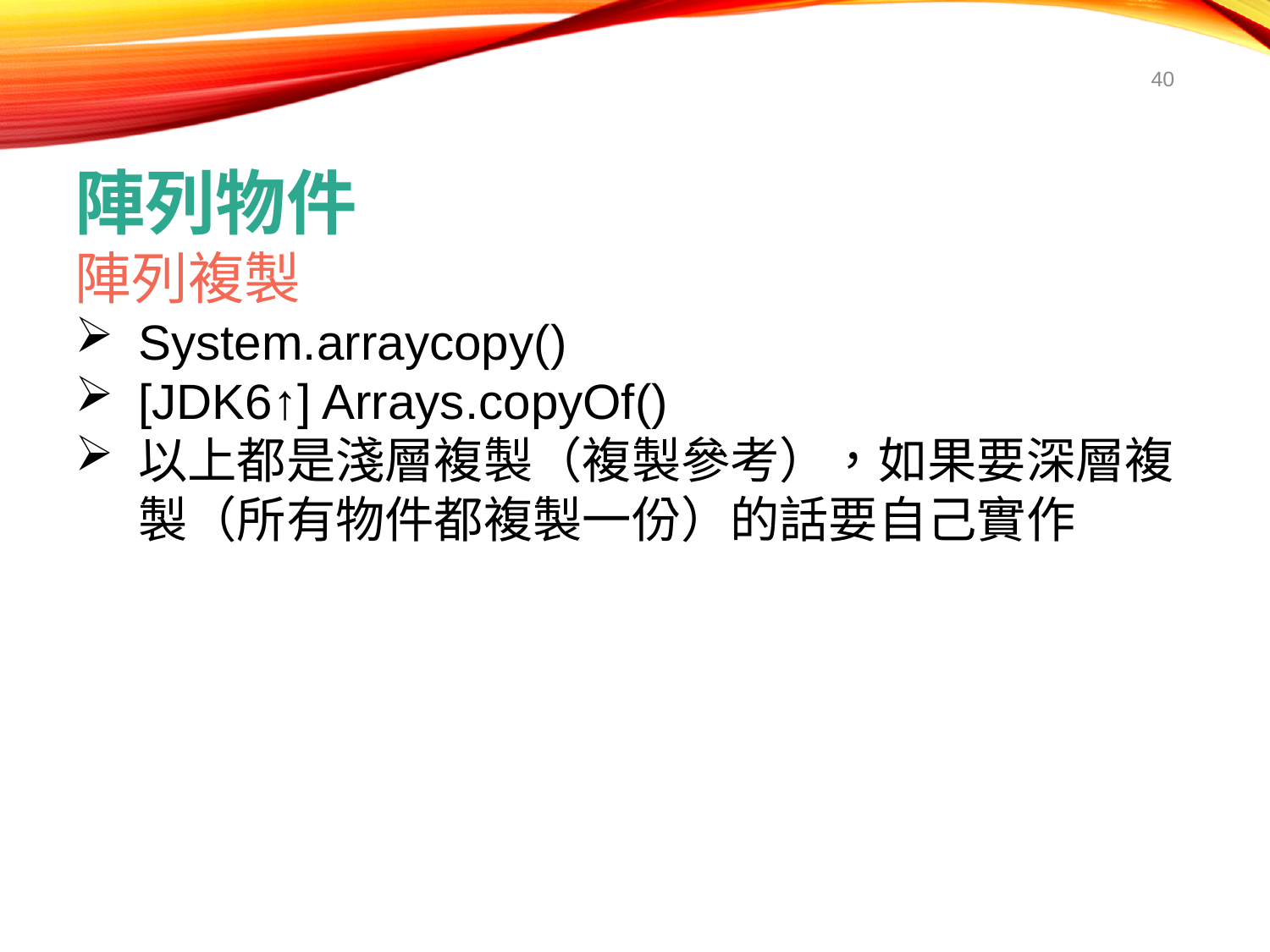

40
陣列物件
陣列複製
System.arraycopy()
[JDK6↑] Arrays.copyOf()
以上都是淺層複製（複製參考），如果要深層複製（所有物件都複製一份）的話要自己實作